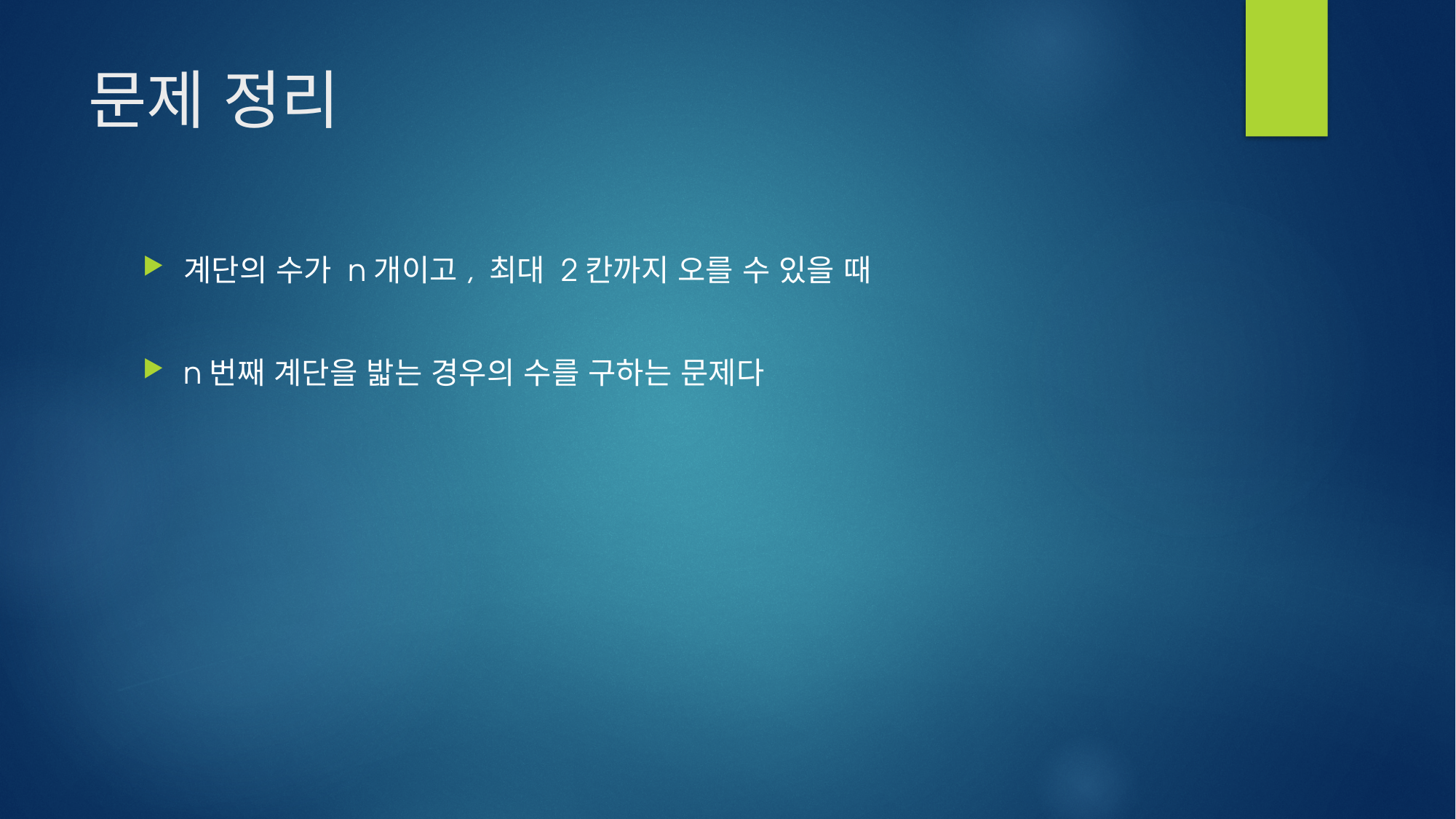

# 문제 정리
계단의 수가 n개이고, 최대 2칸까지 오를 수 있을 때

n번째 계단을 밟는 경우의 수를 구하는 문제다